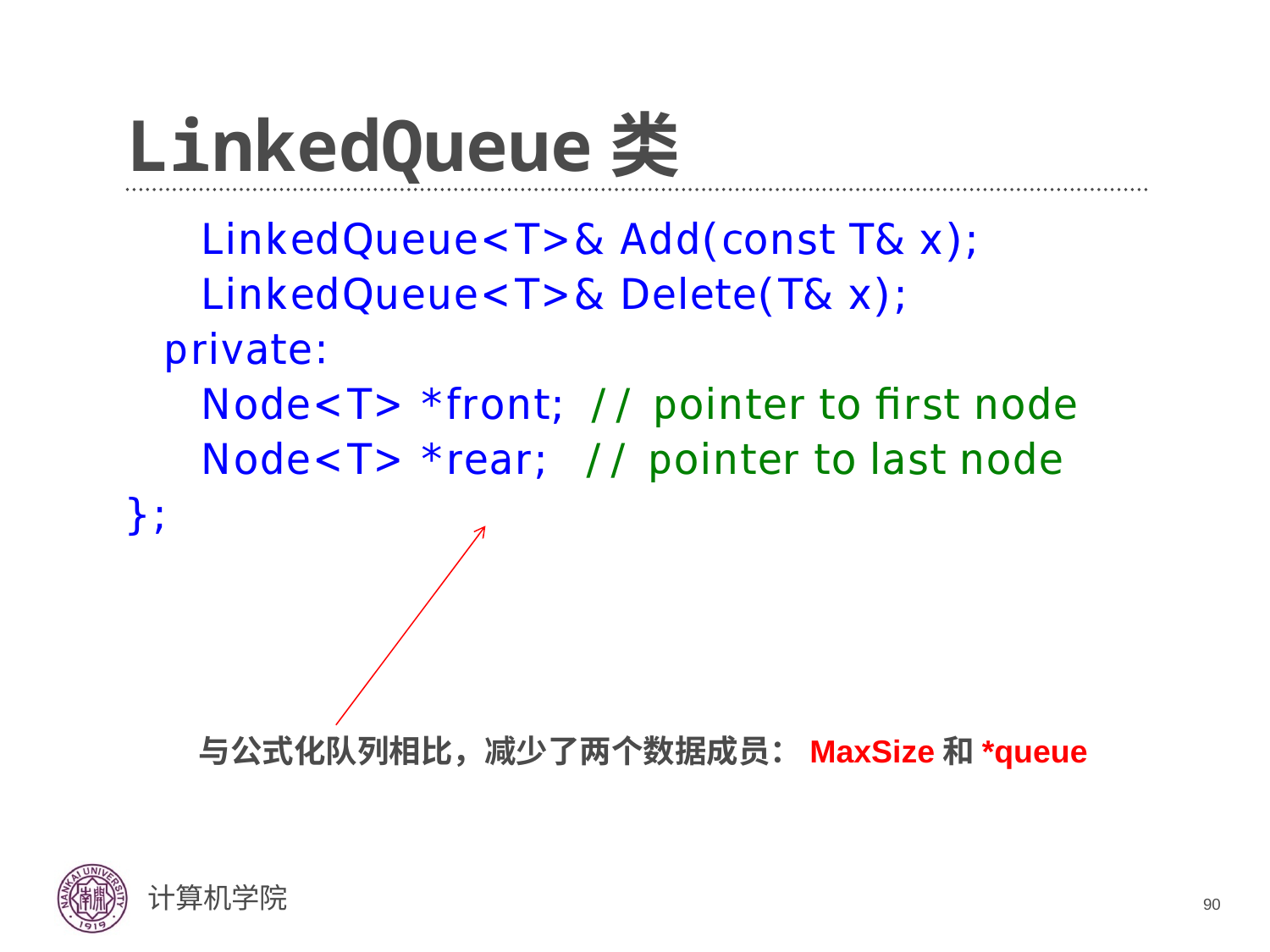

# LinkedQueue类
      LinkedQueue<T>& Add(const T& x);
      LinkedQueue<T>& Delete(T& x);
   private:
      Node<T> *front;  // pointer to first node
      Node<T> *rear;   // pointer to last node
};
与公式化队列相比，减少了两个数据成员：MaxSize和*queue
90